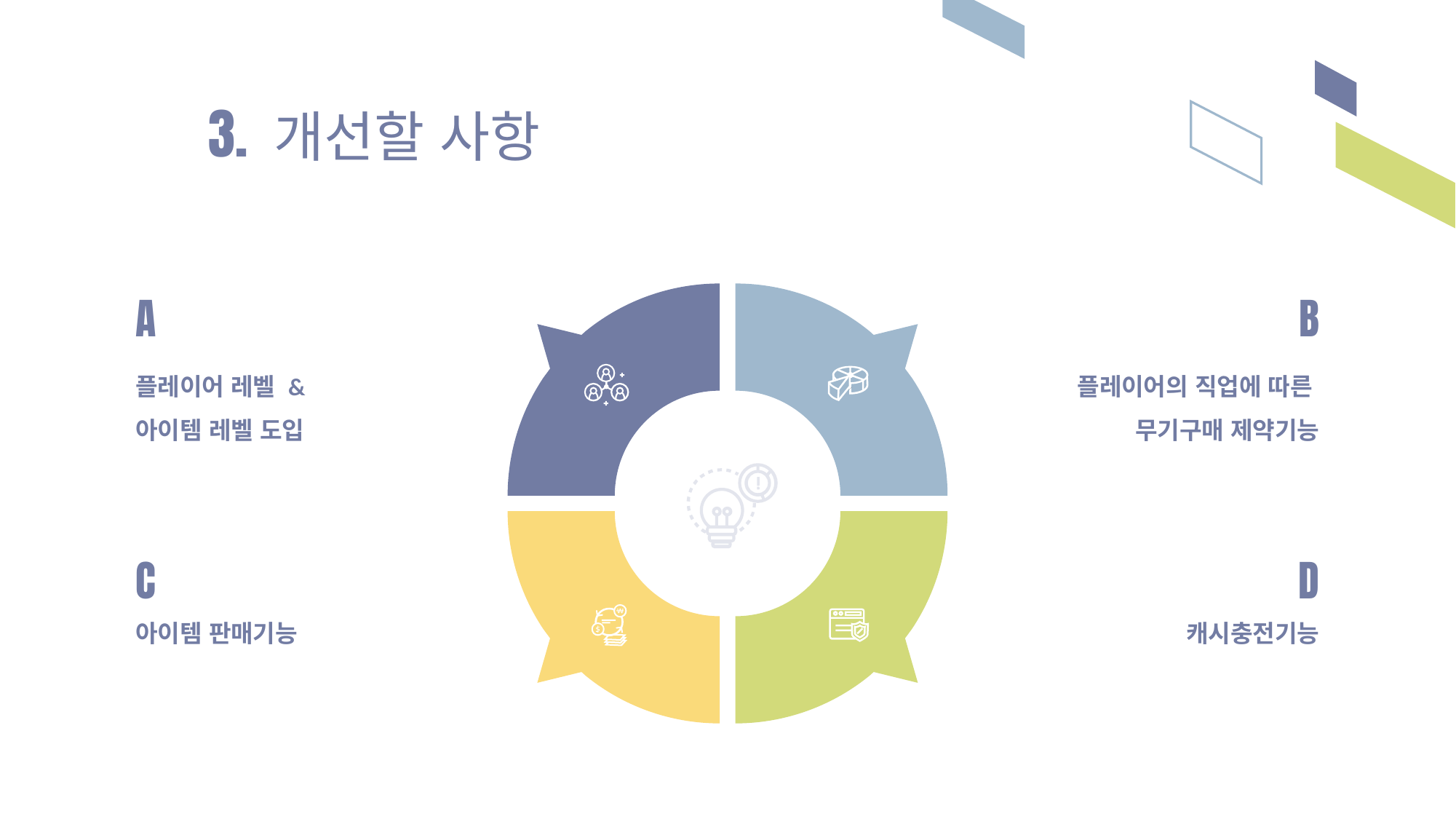

3. 개선할 사항

A
B
플레이어 레벨 &
아이템 레벨 도입
플레이어의 직업에 따른
무기구매 제약기능

C
D

아이템 판매기능
캐시충전기능